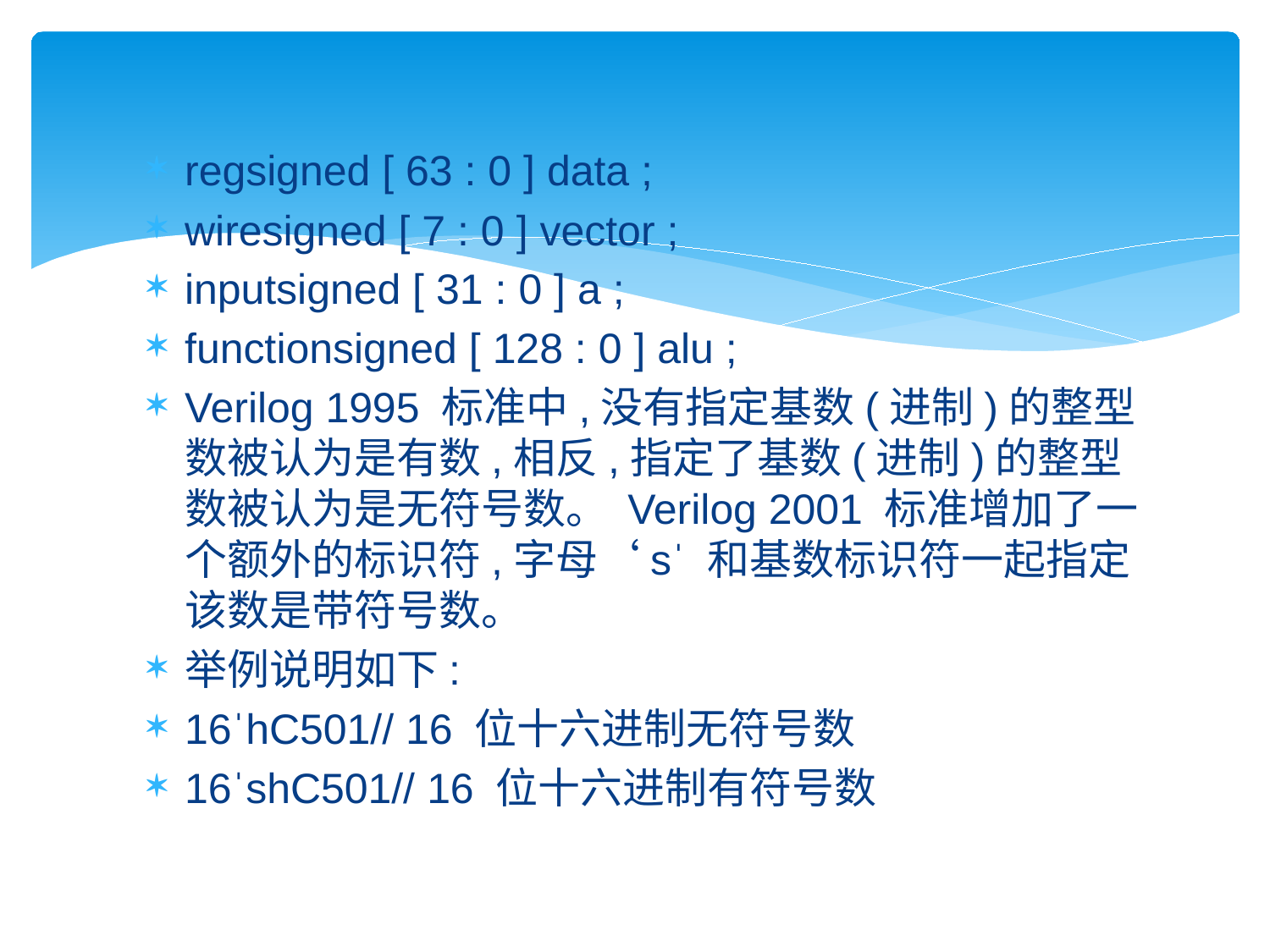

#
regsigned [ 63 : 0 ] data ;
wiresigned [ 7 : 0 ] vector ;
inputsigned [ 31 : 0 ] a ;
functionsigned [ 128 : 0 ] alu ;
Verilog 1995 标准中,没有指定基数(进制)的整型数被认为是有数,相反,指定了基数(进制)的整型数被认为是无符号数。 Verilog 2001 标准增加了一个额外的标识符,字母‘sˈ 和基数标识符一起指定该数是带符号数。
举例说明如下:
16ˈhC501// 16 位十六进制无符号数
16ˈshC501// 16 位十六进制有符号数